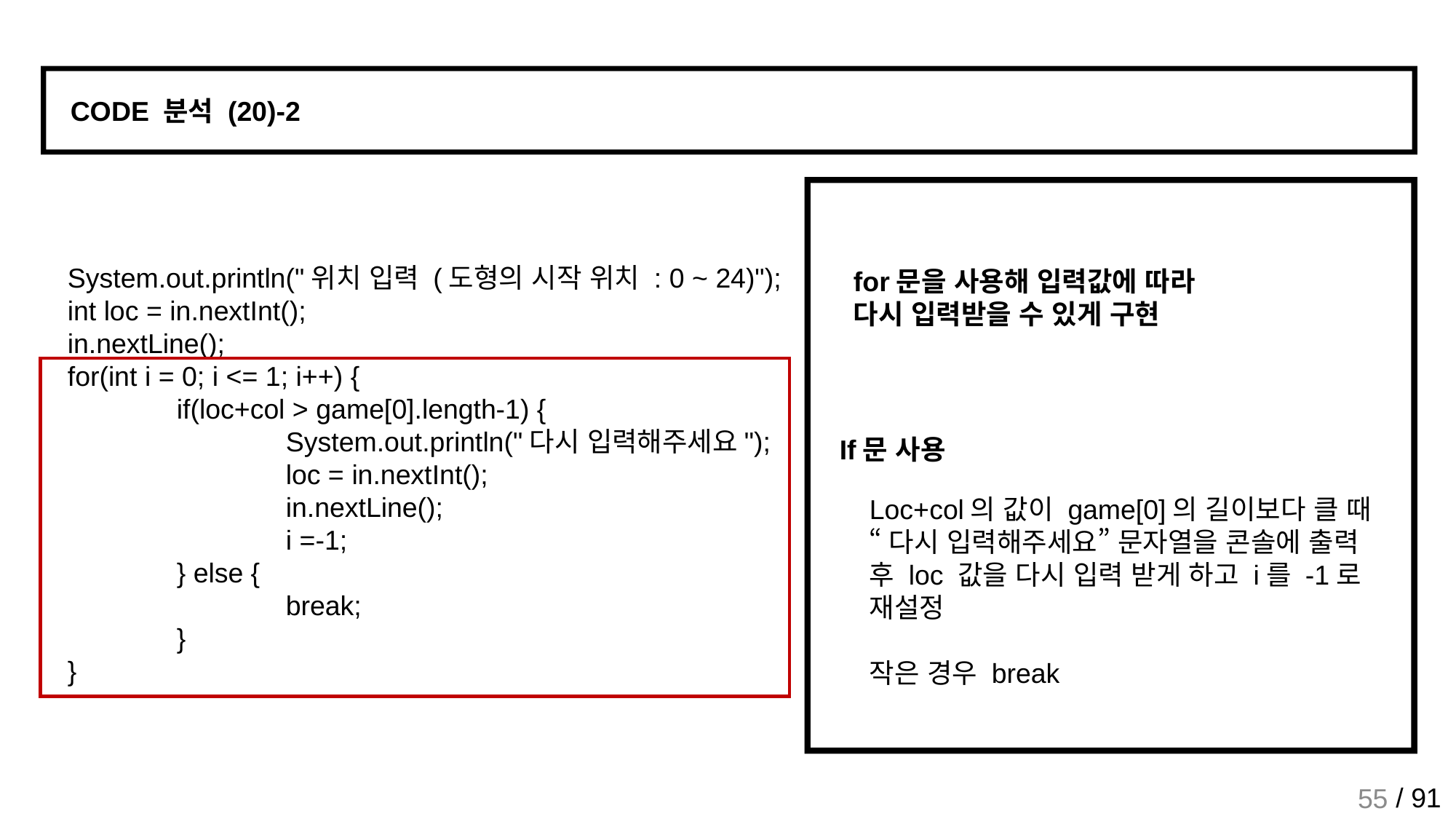

CODE 분석 (20)-2

	System.out.println("위치 입력 (도형의 시작 위치 : 0 ~ 24)");
	int loc = in.nextInt();
	in.nextLine();
	for(int i = 0; i <= 1; i++) {
		if(loc+col > game[0].length-1) {
			System.out.println("다시 입력해주세요");
			loc = in.nextInt();
			in.nextLine();
			i =-1;
		} else {
			break;
		}
	}
for문을 사용해 입력값에 따라
다시 입력받을 수 있게 구현

If문 사용
Loc+col의 값이 game[0]의 길이보다 클 때
“다시 입력해주세요” 문자열을 콘솔에 출력
후 loc 값을 다시 입력 받게 하고 i를 -1로
재설정

작은 경우 break
55